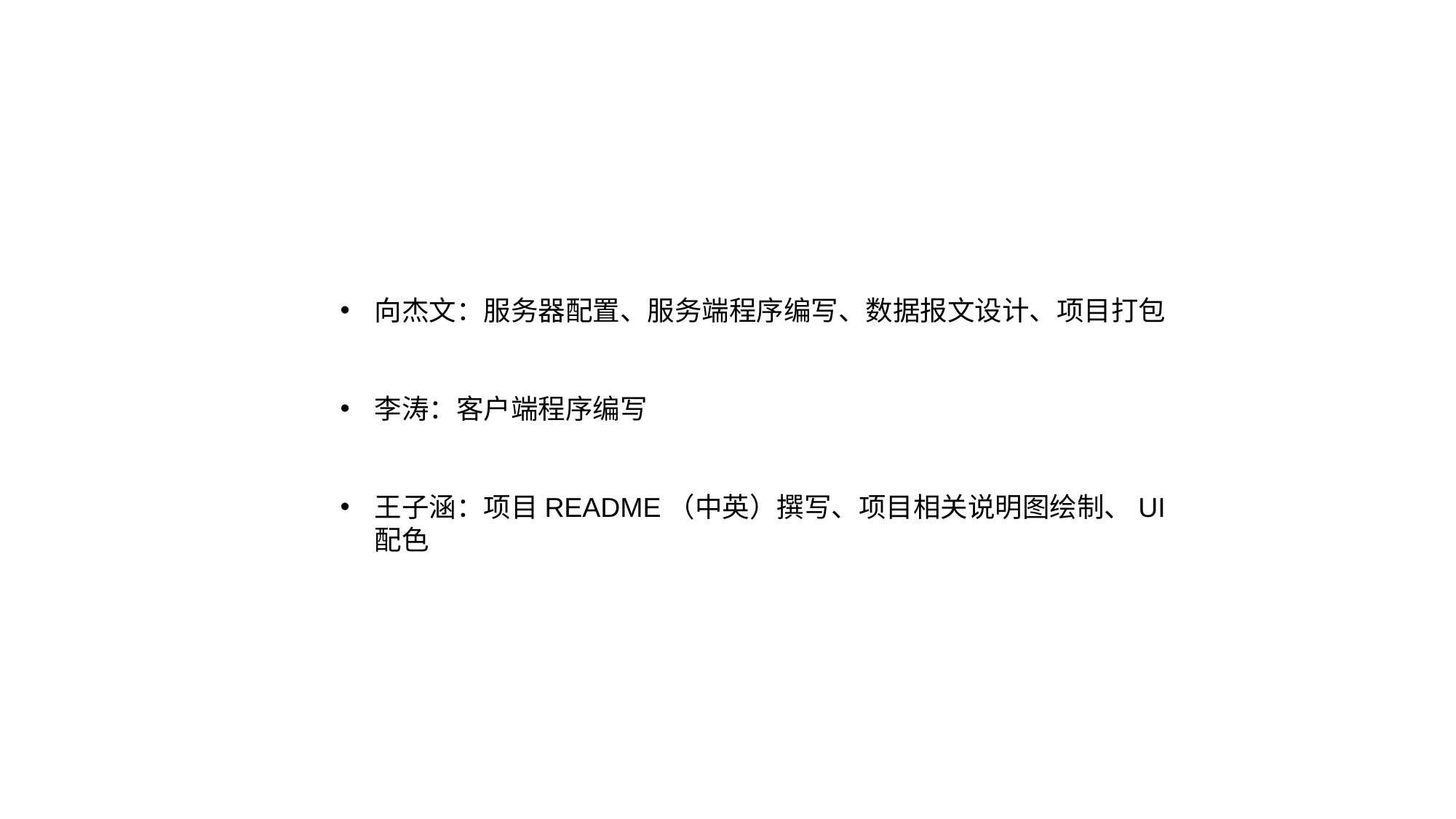

向杰文：服务器配置、服务端程序编写、数据报文设计、项目打包

李涛：客户端程序编写

王子涵：项目README（中英）撰写、项目相关说明图绘制、UI配色